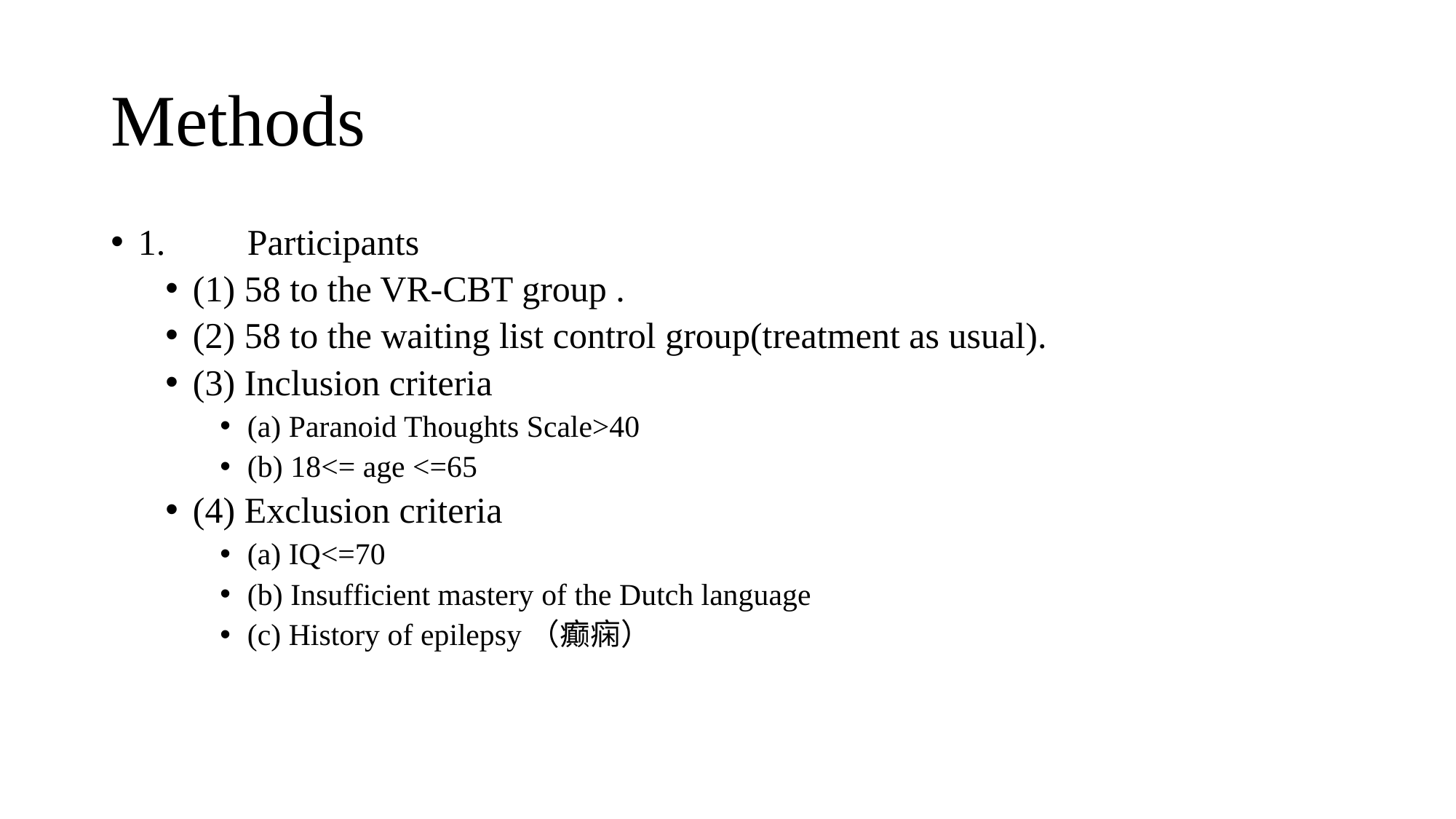

# Methods
1.	Participants
(1) 58 to the VR-CBT group .
(2) 58 to the waiting list control group(treatment as usual).
(3) Inclusion criteria
(a) Paranoid Thoughts Scale>40
(b) 18<= age <=65
(4) Exclusion criteria
(a) IQ<=70
(b) Insufficient mastery of the Dutch language
(c) History of epilepsy（癫痫）